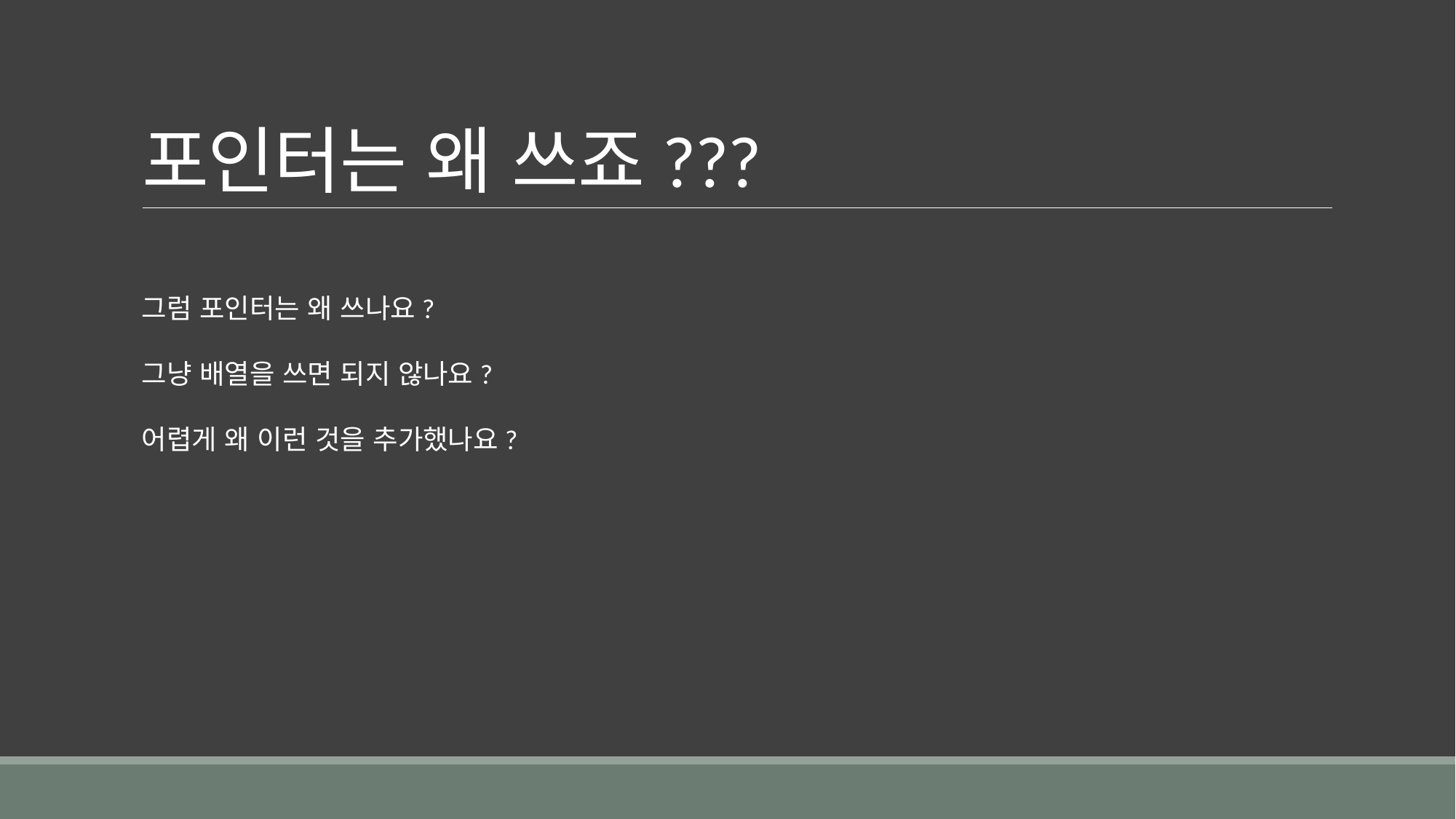

# 포인터는 왜 쓰죠???
그럼 포인터는 왜 쓰나요?

그냥 배열을 쓰면 되지 않나요?

어렵게 왜 이런 것을 추가했나요?